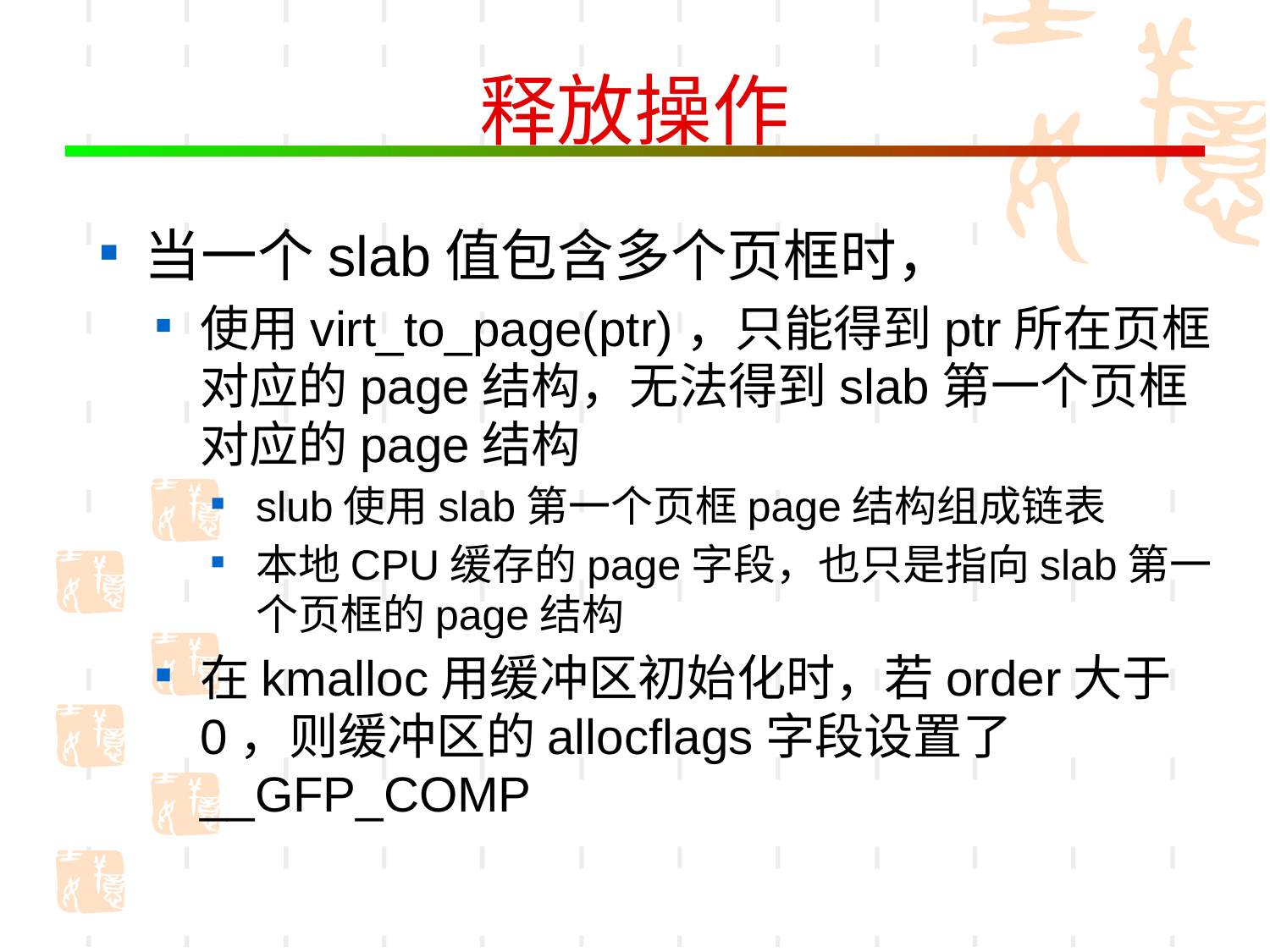

# 释放操作
当一个slab值包含多个页框时，
使用virt_to_page(ptr)，只能得到ptr所在页框对应的page结构，无法得到slab第一个页框对应的page结构
slub使用slab第一个页框page结构组成链表
本地CPU缓存的page字段，也只是指向slab第一个页框的page结构
在kmalloc用缓冲区初始化时，若order大于0，则缓冲区的allocflags字段设置了__GFP_COMP